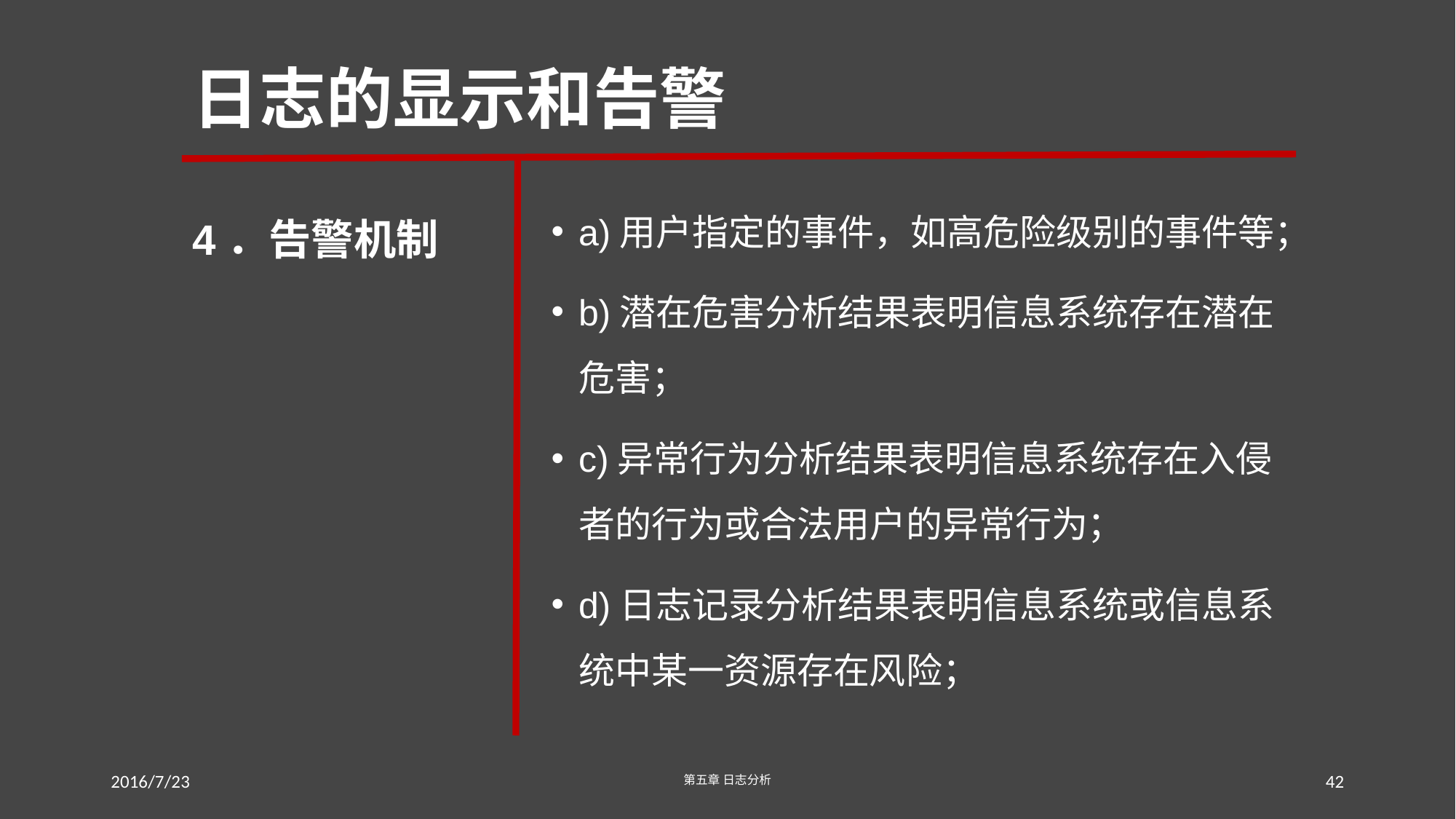

# 日志的显示和告警
4．告警机制
a)用户指定的事件，如高危险级别的事件等；
b)潜在危害分析结果表明信息系统存在潜在危害；
c)异常行为分析结果表明信息系统存在入侵者的行为或合法用户的异常行为；
d)日志记录分析结果表明信息系统或信息系统中某一资源存在风险；
2016/7/23
第五章 日志分析
42